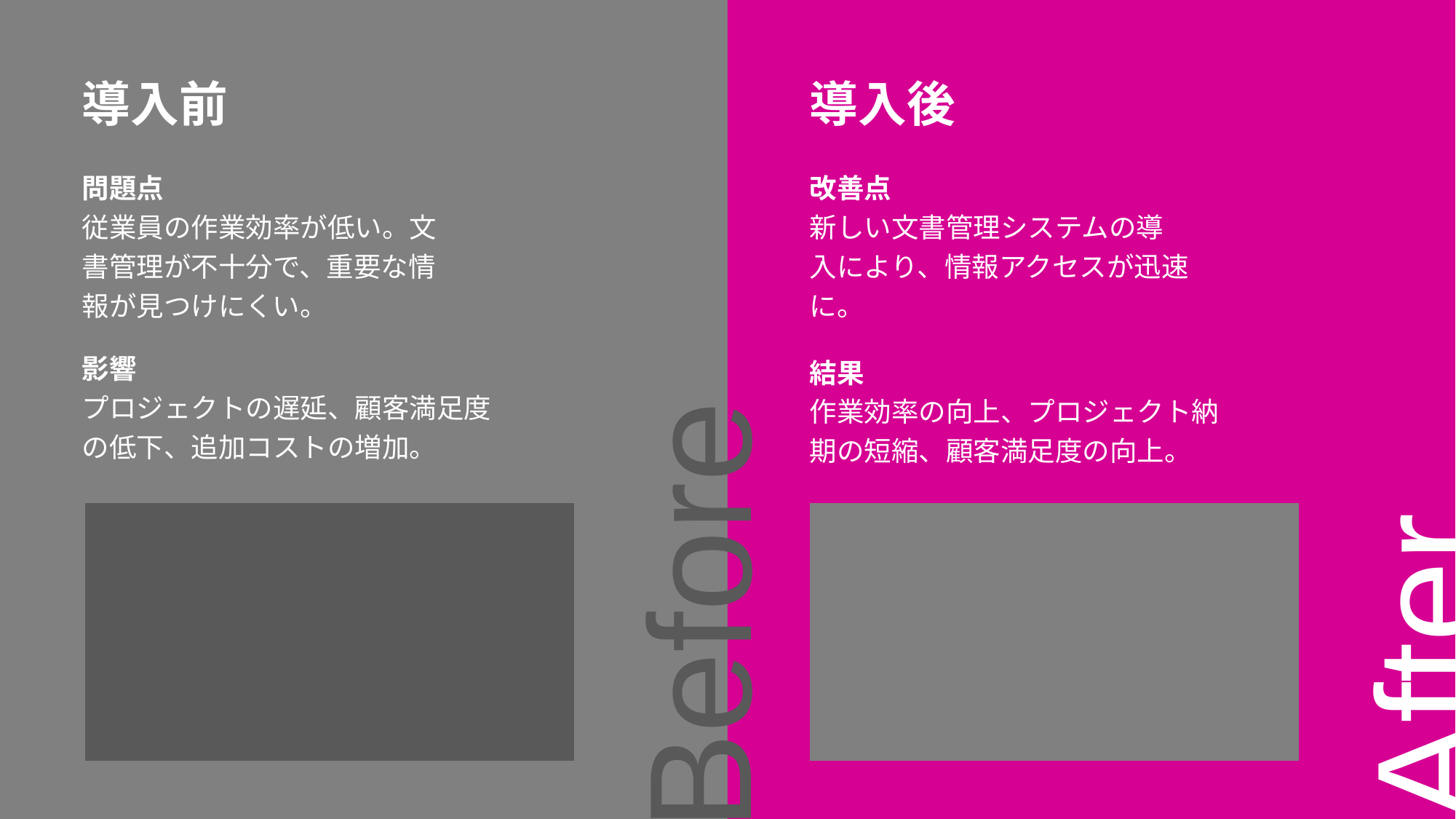

導入前
導入後
問題点
従業員の作業効率が低い。文書管理が不十分で、重要な情報が見つけにくい。
改善点
新しい文書管理システムの導入により、情報アクセスが迅速に。
影響
プロジェクトの遅延、顧客満足度の低下、追加コストの増加。
結果
作業効率の向上、プロジェクト納期の短縮、顧客満足度の向上。
After
Before